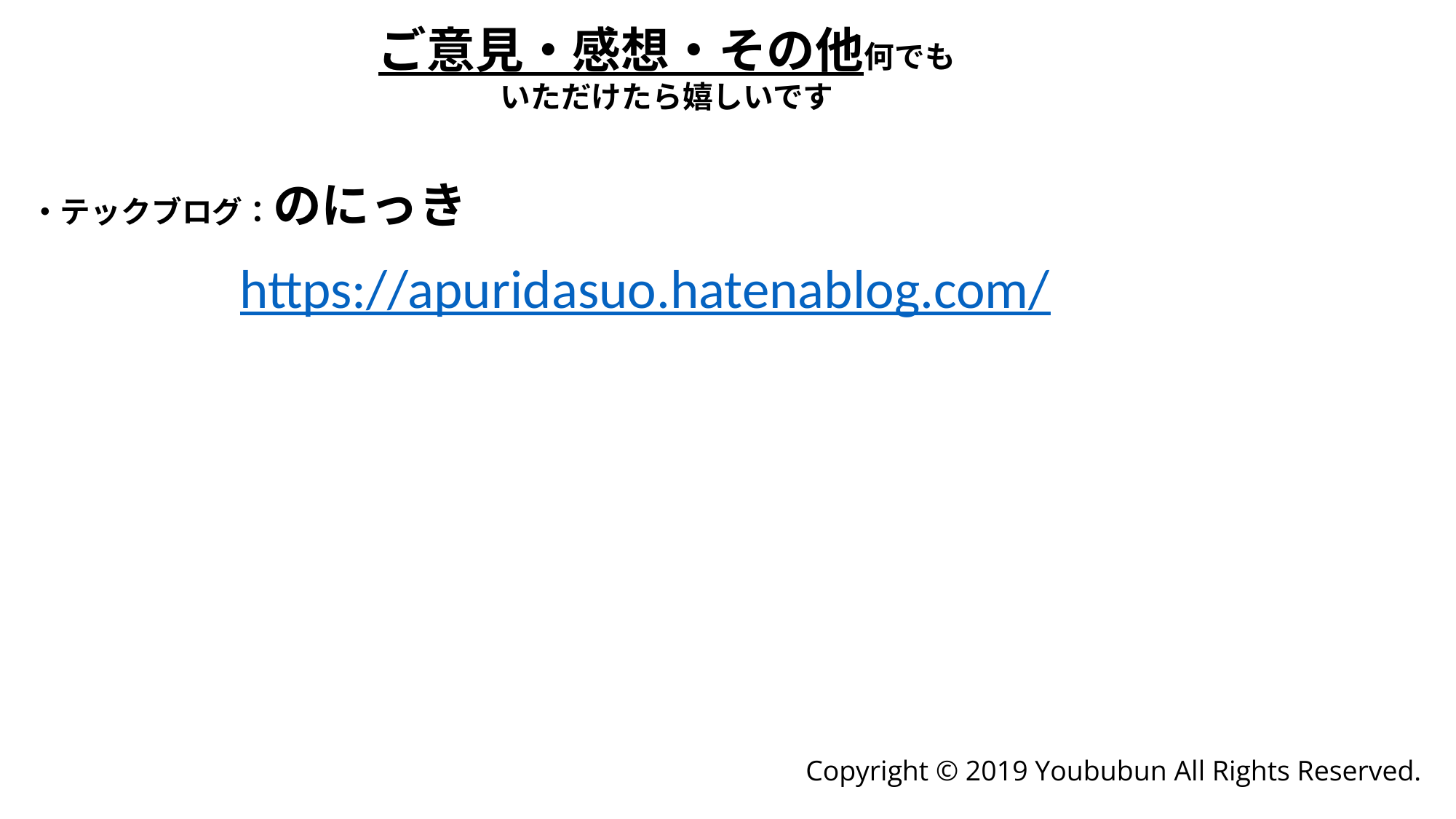

ご意見・感想・その他何でも
いただけたら嬉しいです
・テックブログ：のにっき
https://apuridasuo.hatenablog.com/
Copyright © 2019 Yoububun All Rights Reserved.